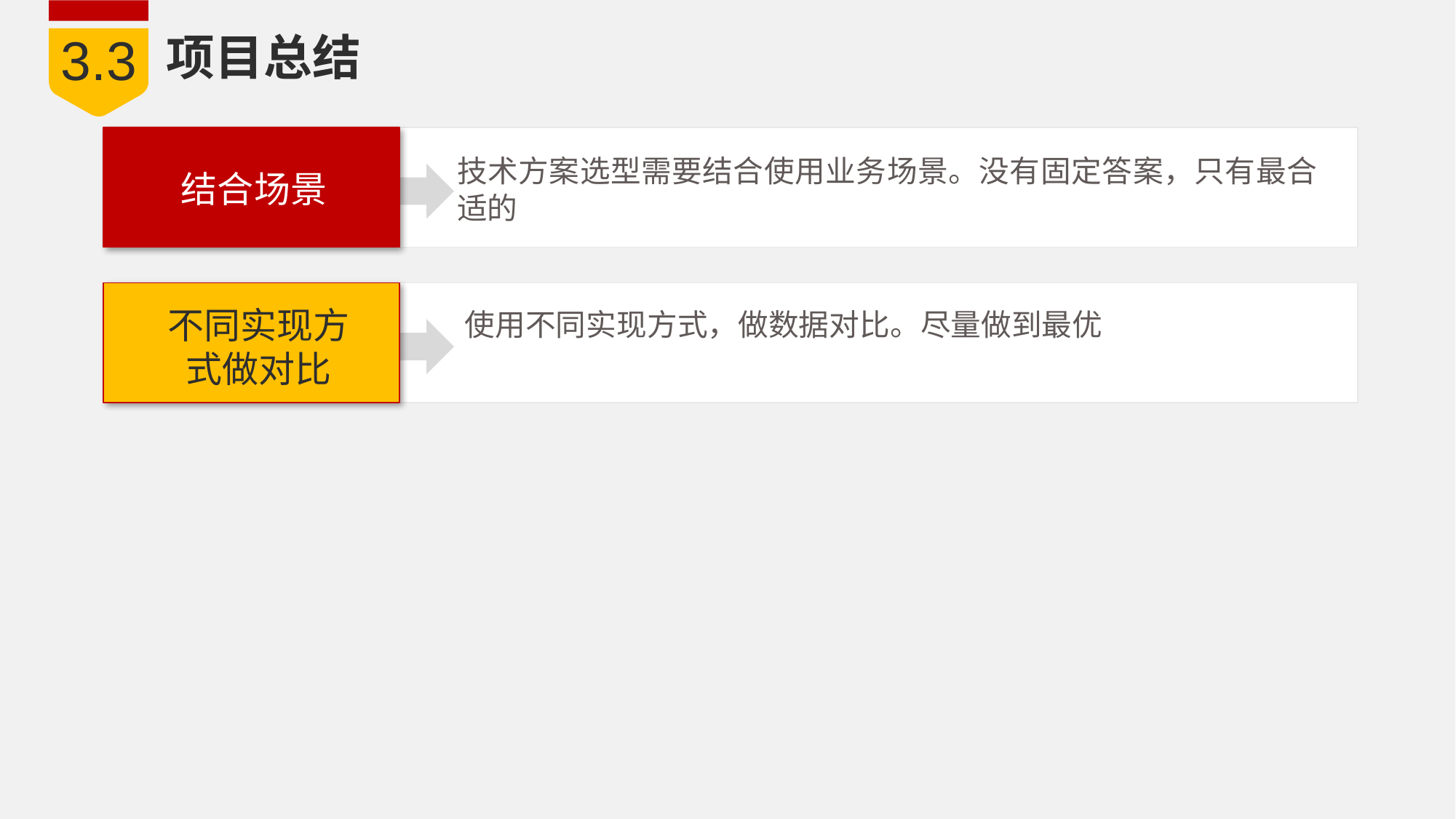

3.3
项目总结

结合场景

技术方案选型需要结合使用业务场景。没有固定答案，只有最合适的

不同实现方式做对比

使用不同实现方式，做数据对比。尽量做到最优